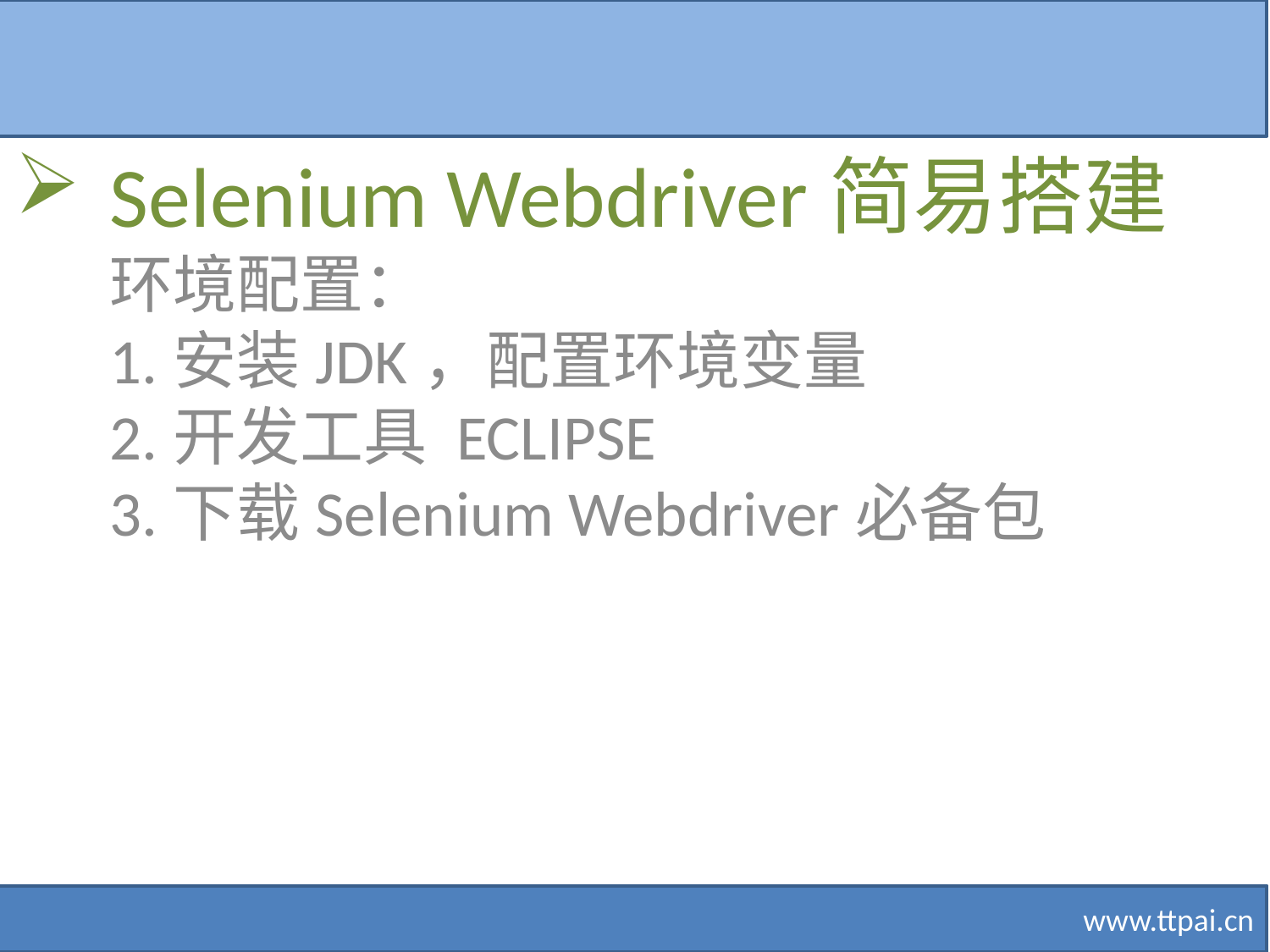

Selenium Webdriver简易搭建
环境配置：
1.安装JDK，配置环境变量
2.开发工具 ECLIPSE
3.下载Selenium Webdriver必备包
www.ttpai.cn
#